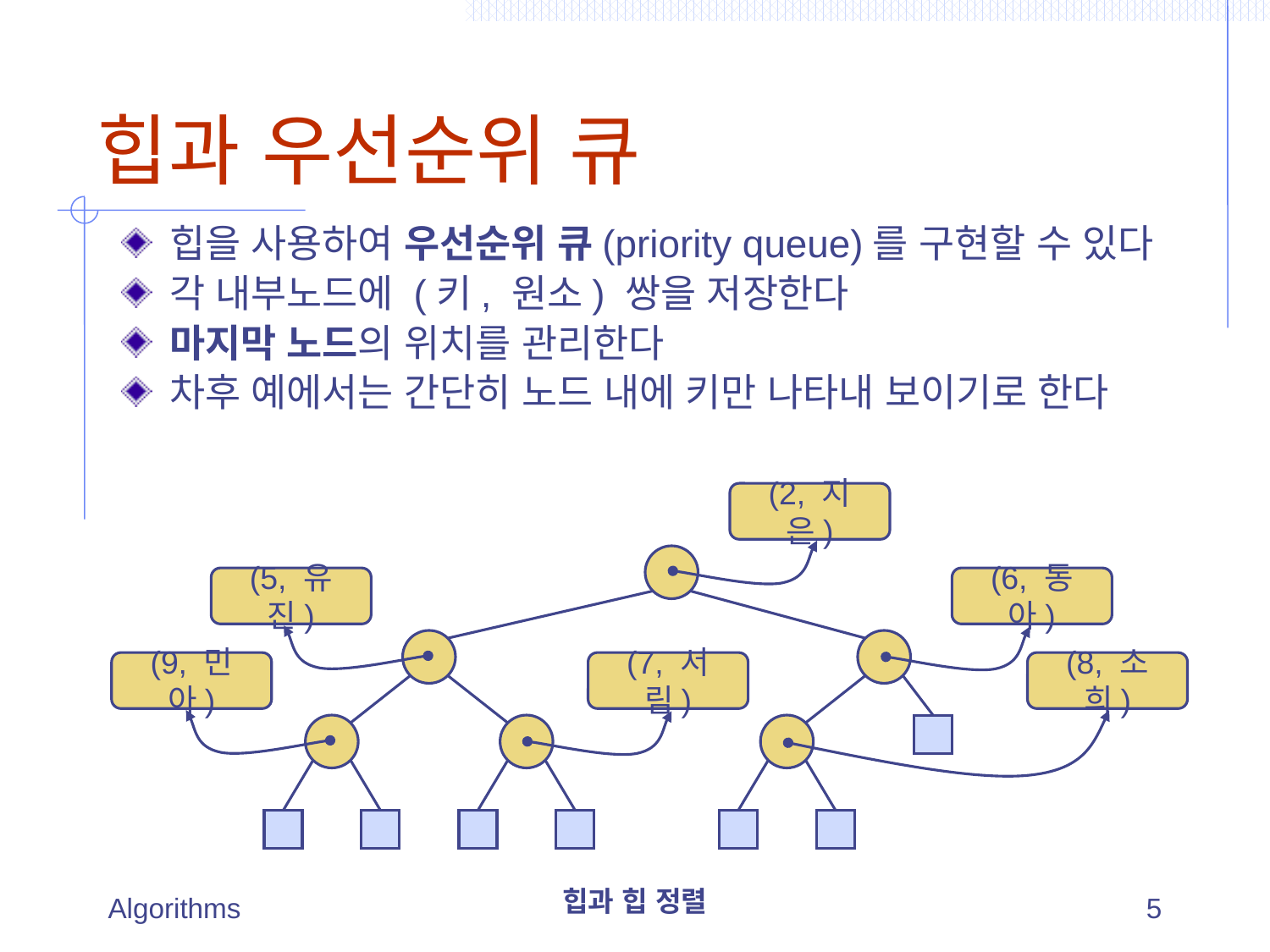

# 힙과 우선순위 큐
힙을 사용하여 우선순위 큐(priority queue)를 구현할 수 있다
각 내부노드에 (키, 원소) 쌍을 저장한다
마지막 노드의 위치를 관리한다
차후 예에서는 간단히 노드 내에 키만 나타내 보이기로 한다
(2, 지은)

(5, 유진)
(6, 동아)

(8, 소희)
(9, 민아)
(7, 서림)

Algorithms
힙과 힙 정렬
5